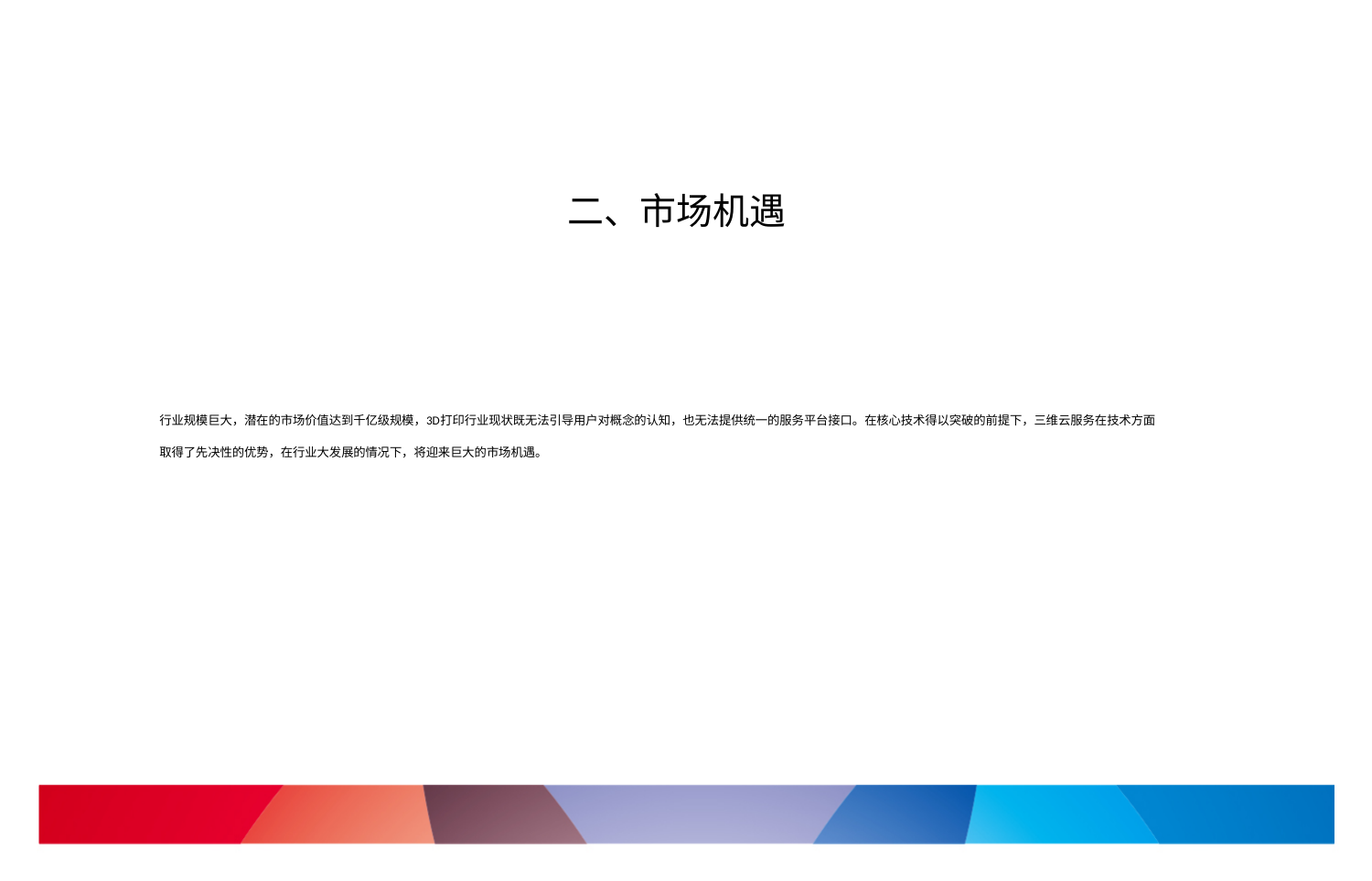

# 二、市场机遇
行业规模巨大，潜在的市场价值达到千亿级规模，3D打印行业现状既无法引导用户对概念的认知，也无法提供统一的服务平台接口。在核心技术得以突破的前提下，三维云服务在技术方面取得了先决性的优势，在行业大发展的情况下，将迎来巨大的市场机遇。